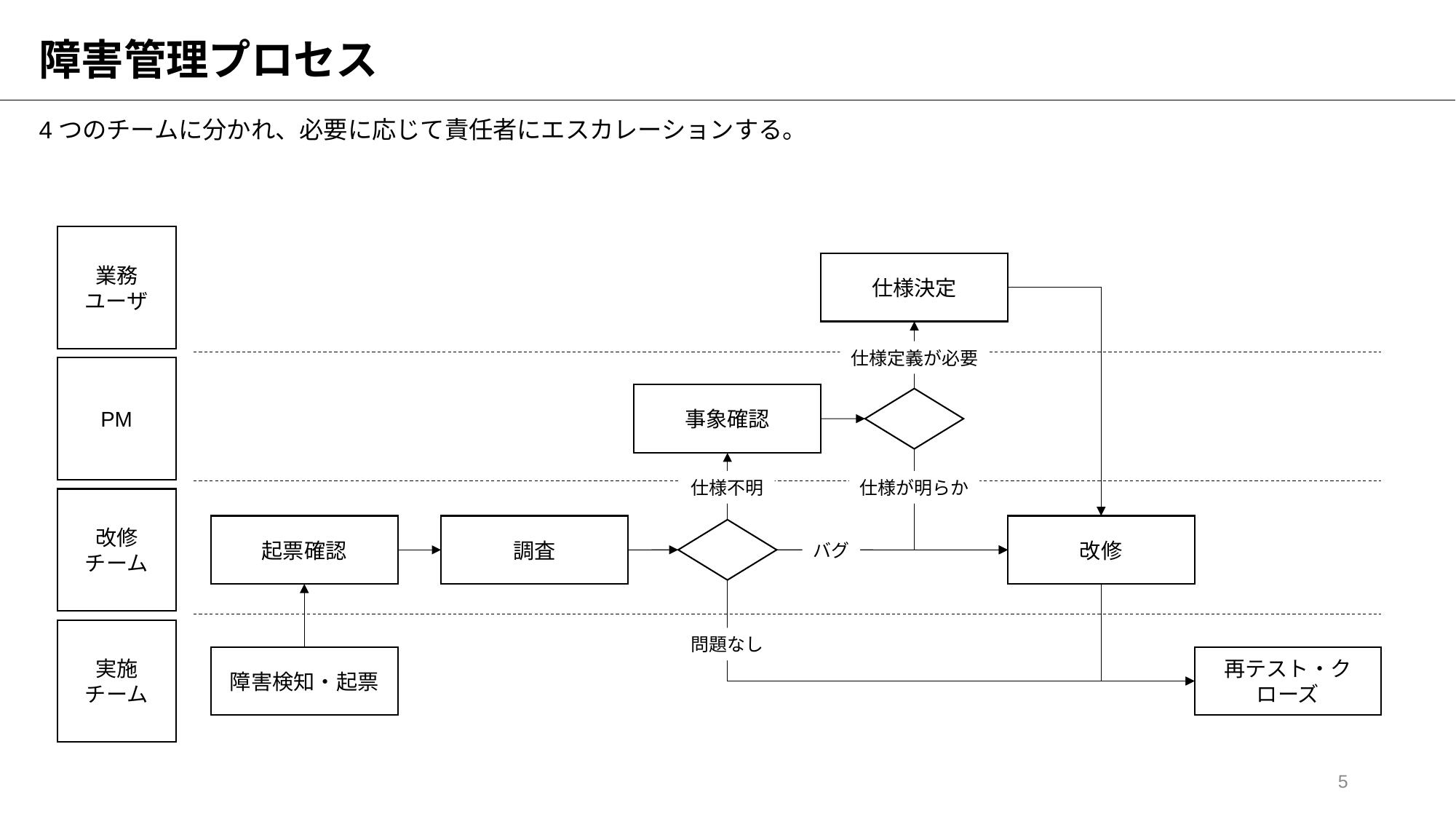

# 障害管理プロセス
4つのチームに分かれ、必要に応じて責任者にエスカレーションする。
業務
ユーザ
仕様決定
事象確認

起票確認
調査
改修

障害検知・起票
再テスト・クローズ
仕様定義が必要
PM
仕様不明
仕様が明らか
改修
チーム
バグ
実施
チーム
問題なし
5